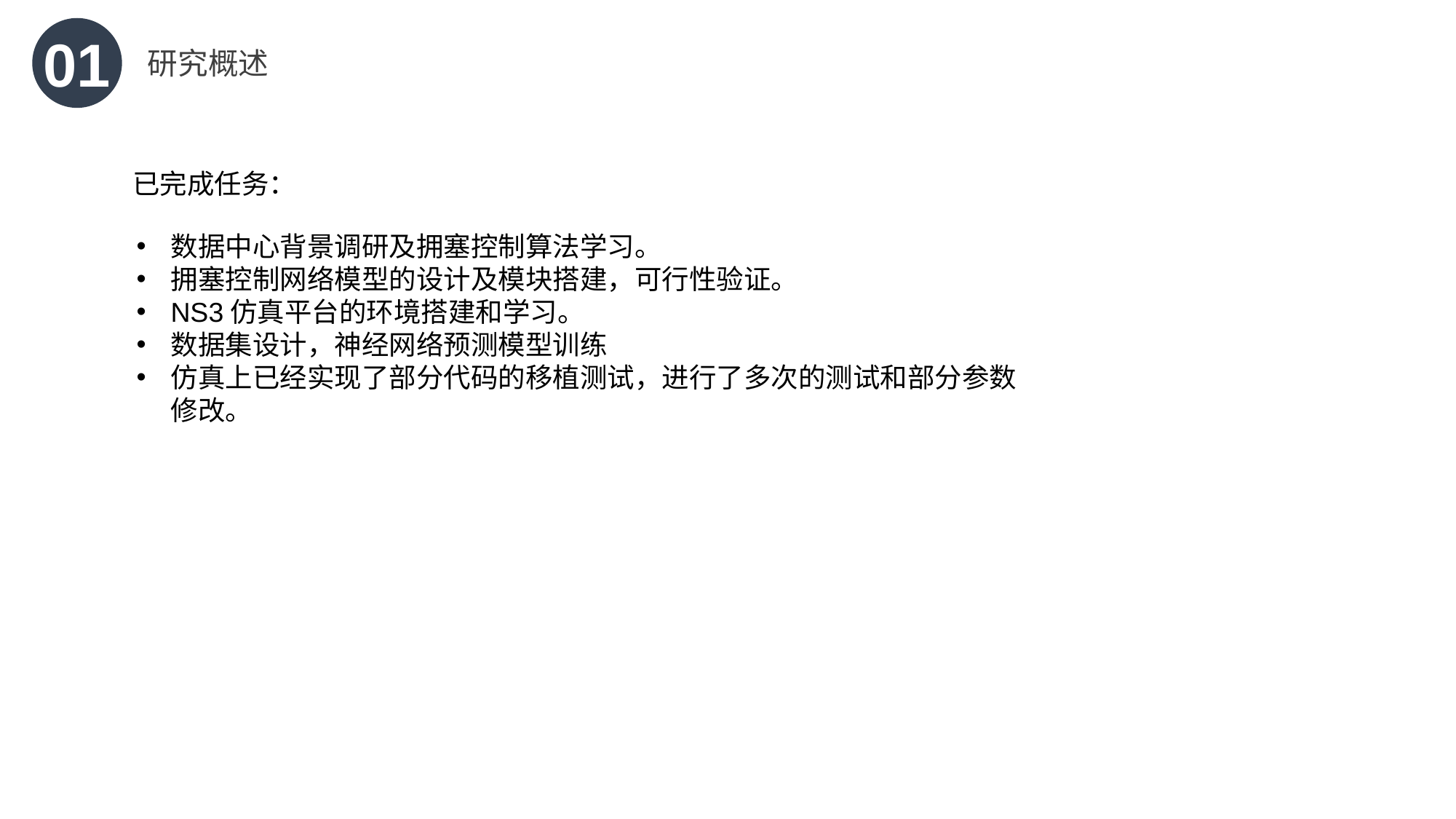

01
研究概述
已完成任务：
数据中心背景调研及拥塞控制算法学习。
拥塞控制网络模型的设计及模块搭建，可行性验证。
NS3仿真平台的环境搭建和学习。
数据集设计，神经网络预测模型训练
仿真上已经实现了部分代码的移植测试，进行了多次的测试和部分参数修改。